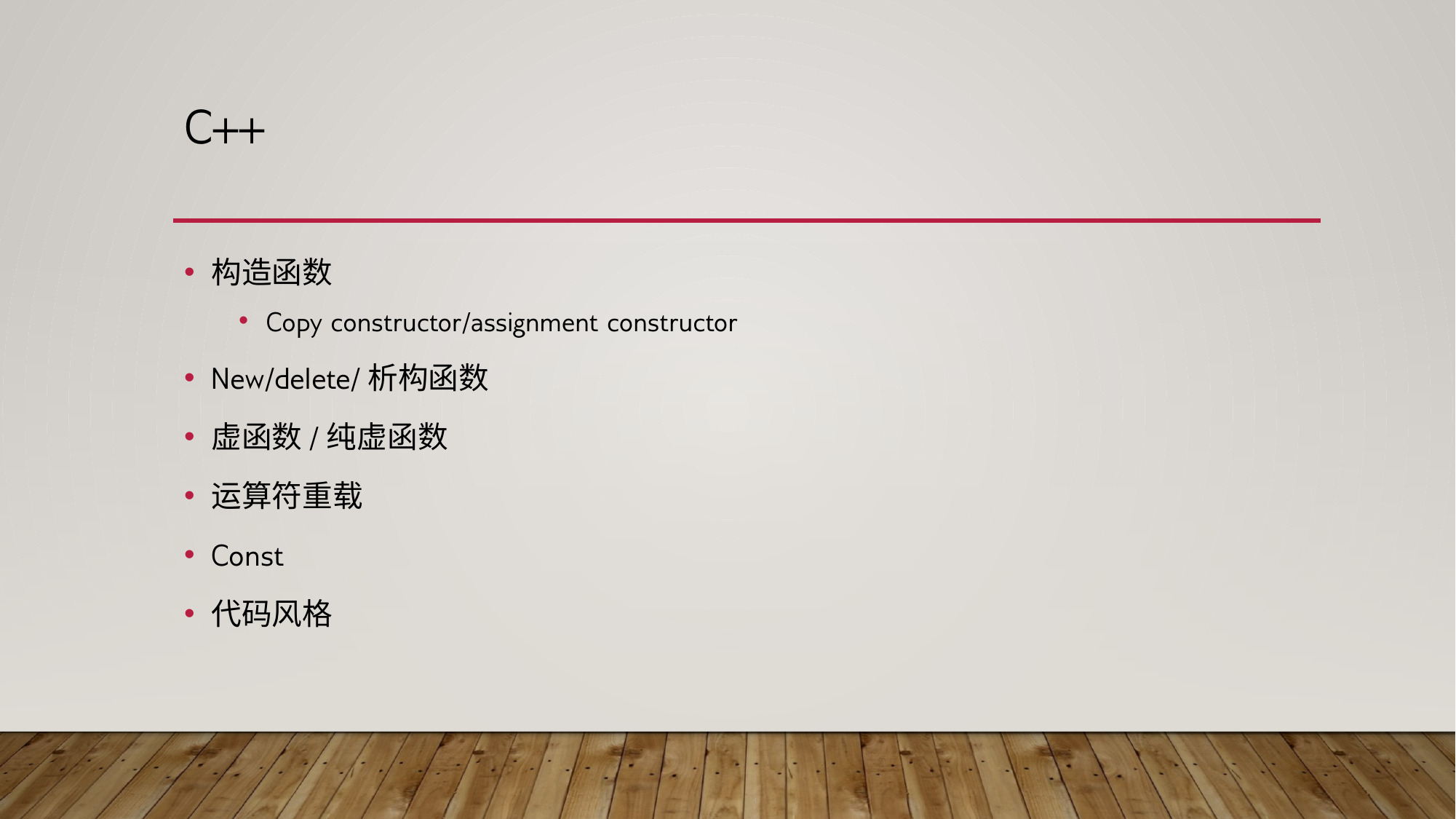

# C++
构造函数
Copy constructor/assignment constructor
New/delete/析构函数
虚函数/纯虚函数
运算符重载
Const
代码风格